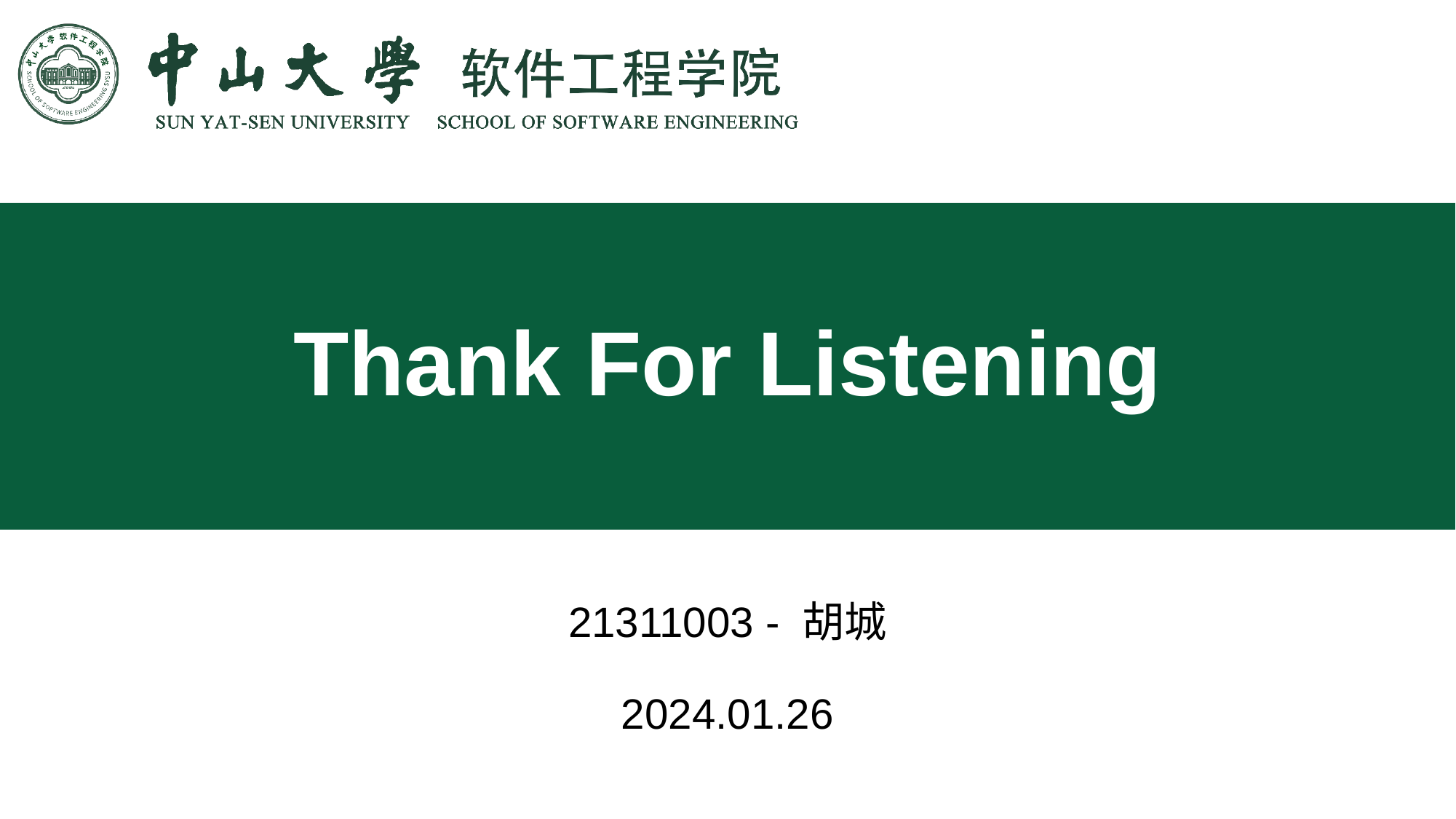

# Thank For Listening
21311003 - 胡城
2024.01.26